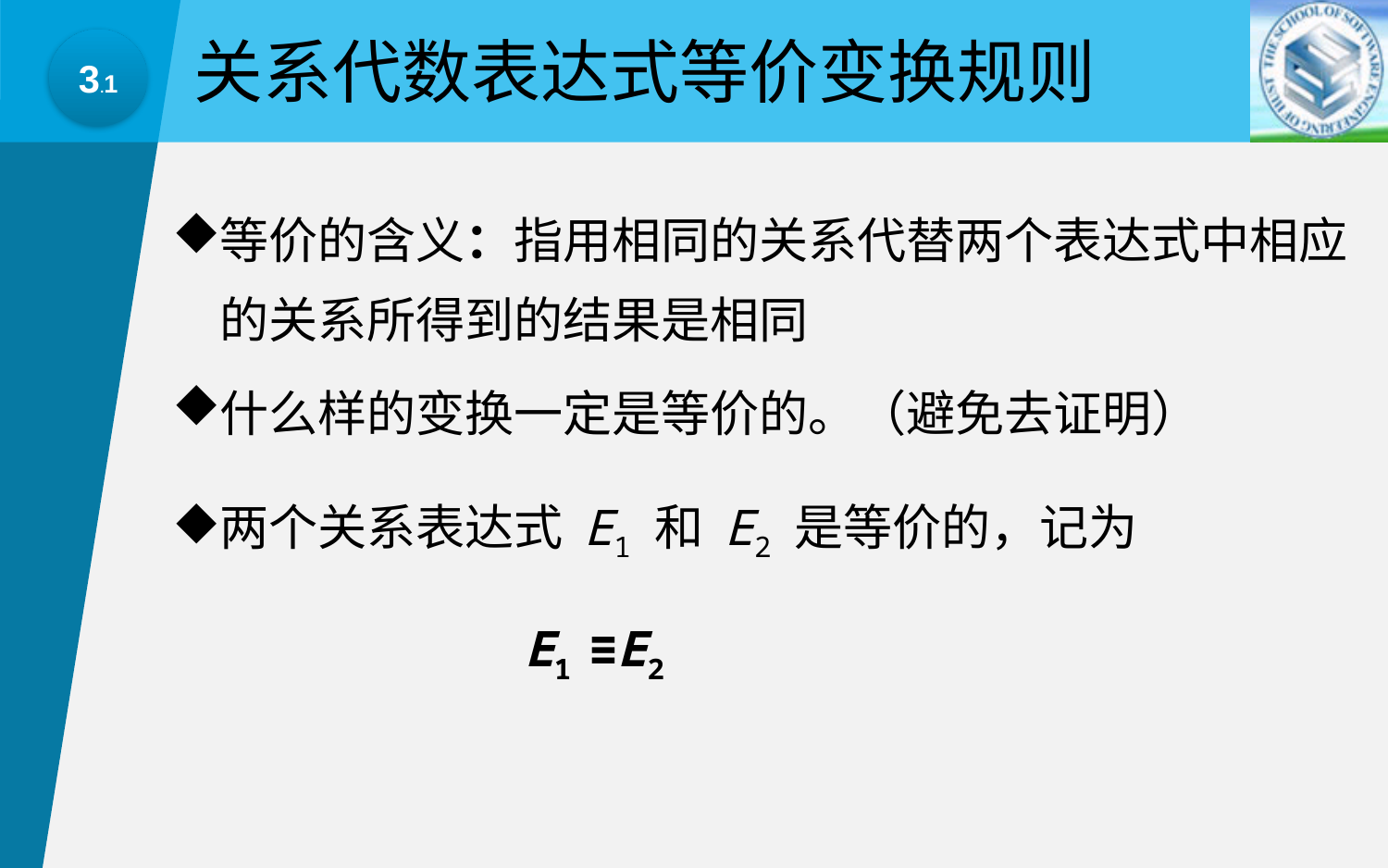

关系代数表达式等价变换规则
3.1
等价的含义：指用相同的关系代替两个表达式中相应的关系所得到的结果是相同
什么样的变换一定是等价的。（避免去证明）
两个关系表达式 E1 和 E2 是等价的，记为
            E1 ≡E2